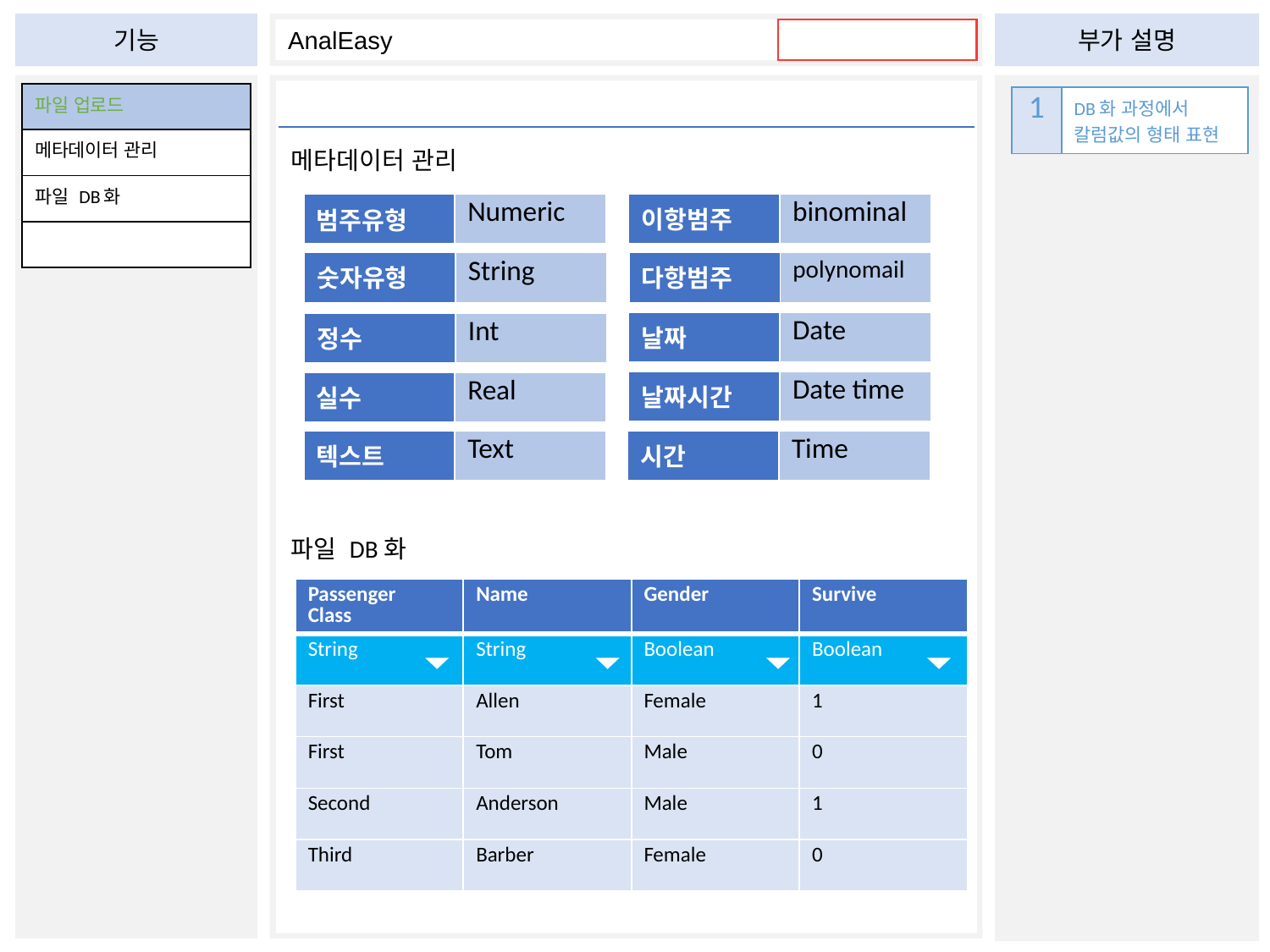

잘 모르는 부분
| 파일 업로드 |
| --- |
| 메타데이터 관리 |
| 파일 DB화 |
|  |
| 1 | DB화 과정에서 칼럼값의 형태 표현 |
| --- | --- |
메타데이터 관리
| 이항범주 | binominal |
| --- | --- |
| 범주유형 | Numeric |
| --- | --- |
| 숫자유형 | String |
| --- | --- |
| 다항범주 | polynomail |
| --- | --- |
| 날짜 | Date |
| --- | --- |
| 정수 | Int |
| --- | --- |
| 날짜시간 | Date time |
| --- | --- |
| 실수 | Real |
| --- | --- |
| 텍스트 | Text |
| --- | --- |
| 시간 | Time |
| --- | --- |
파일 DB화
| Passenger Class | Name | Gender | Survive |
| --- | --- | --- | --- |
| String | String | Boolean | Boolean |
| First | Allen | Female | 1 |
| First | Tom | Male | 0 |
| Second | Anderson | Male | 1 |
| Third | Barber | Female | 0 |